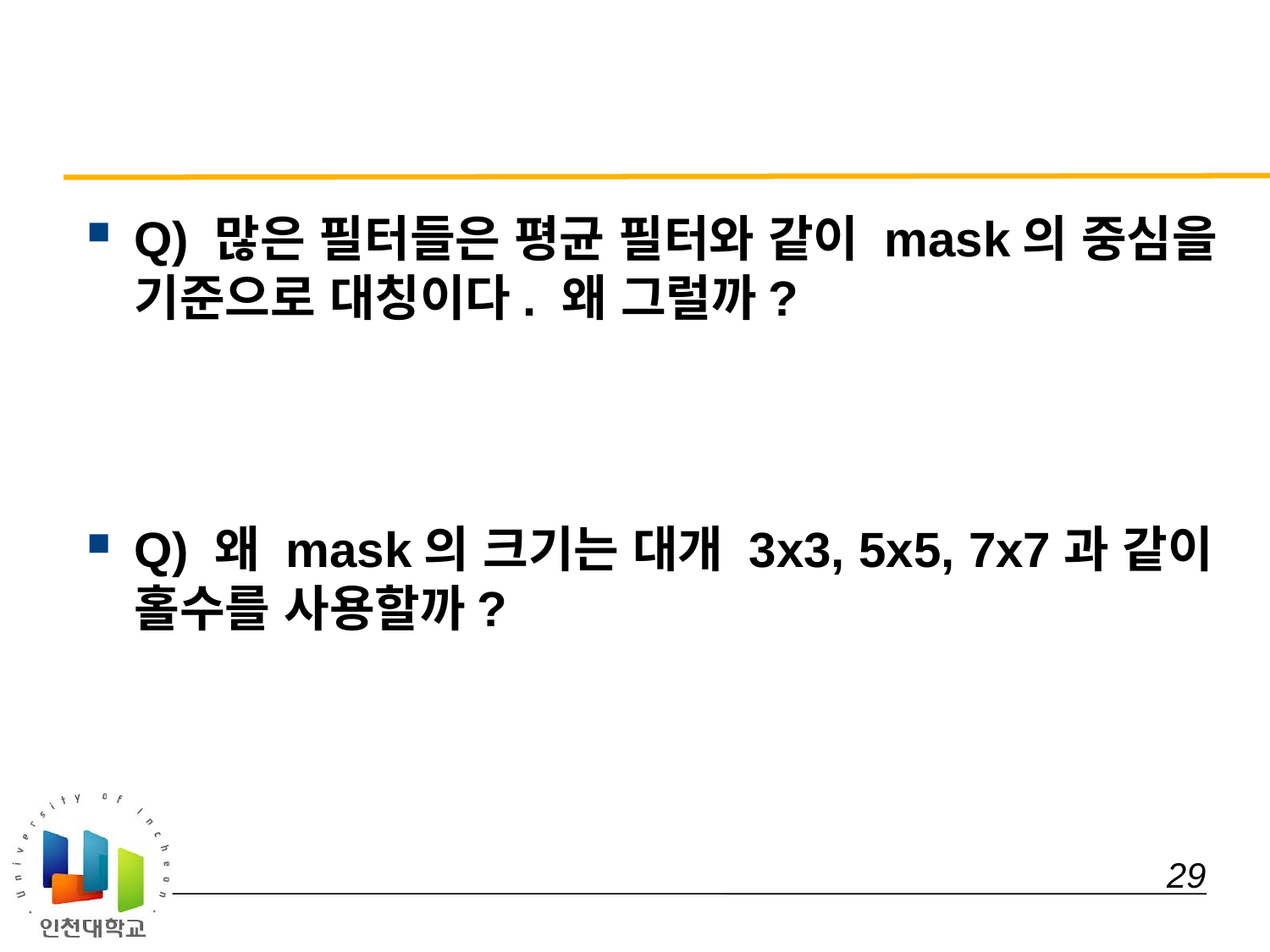

#
Q) 많은 필터들은 평균 필터와 같이 mask의 중심을 기준으로 대칭이다. 왜 그럴까?

Q) 왜 mask의 크기는 대개 3x3, 5x5, 7x7과 같이 홀수를 사용할까?
 29